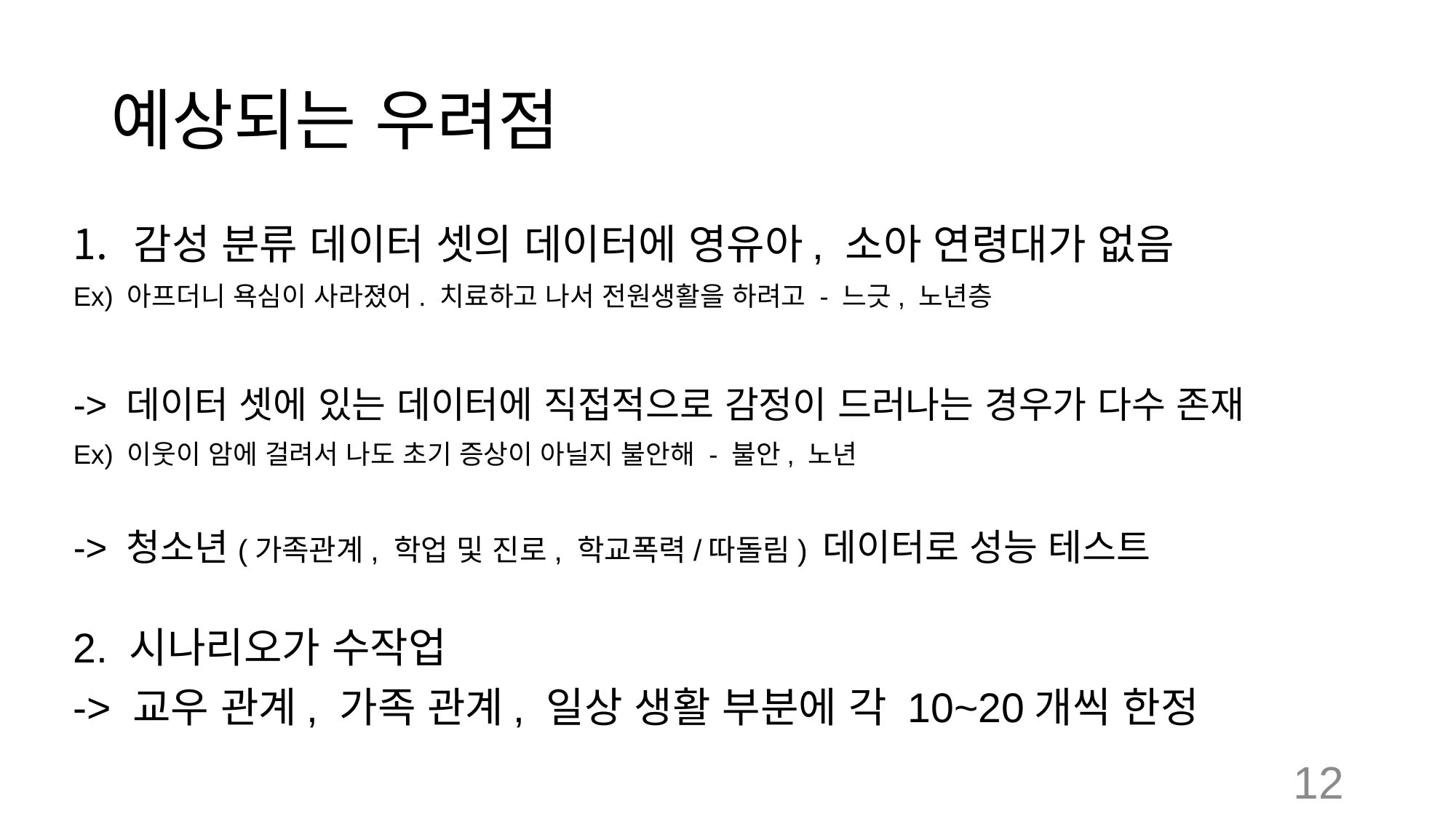

# 예상되는 우려점
감성 분류 데이터 셋의 데이터에 영유아, 소아 연령대가 없음
Ex) 아프더니 욕심이 사라졌어. 치료하고 나서 전원생활을 하려고 - 느긋, 노년층

-> 데이터 셋에 있는 데이터에 직접적으로 감정이 드러나는 경우가 다수 존재
Ex) 이웃이 암에 걸려서 나도 초기 증상이 아닐지 불안해 - 불안, 노년

-> 청소년(가족관계, 학업 및 진로, 학교폭력/따돌림) 데이터로 성능 테스트

2. 시나리오가 수작업
-> 교우 관계, 가족 관계, 일상 생활 부분에 각 10~20개씩 한정
12